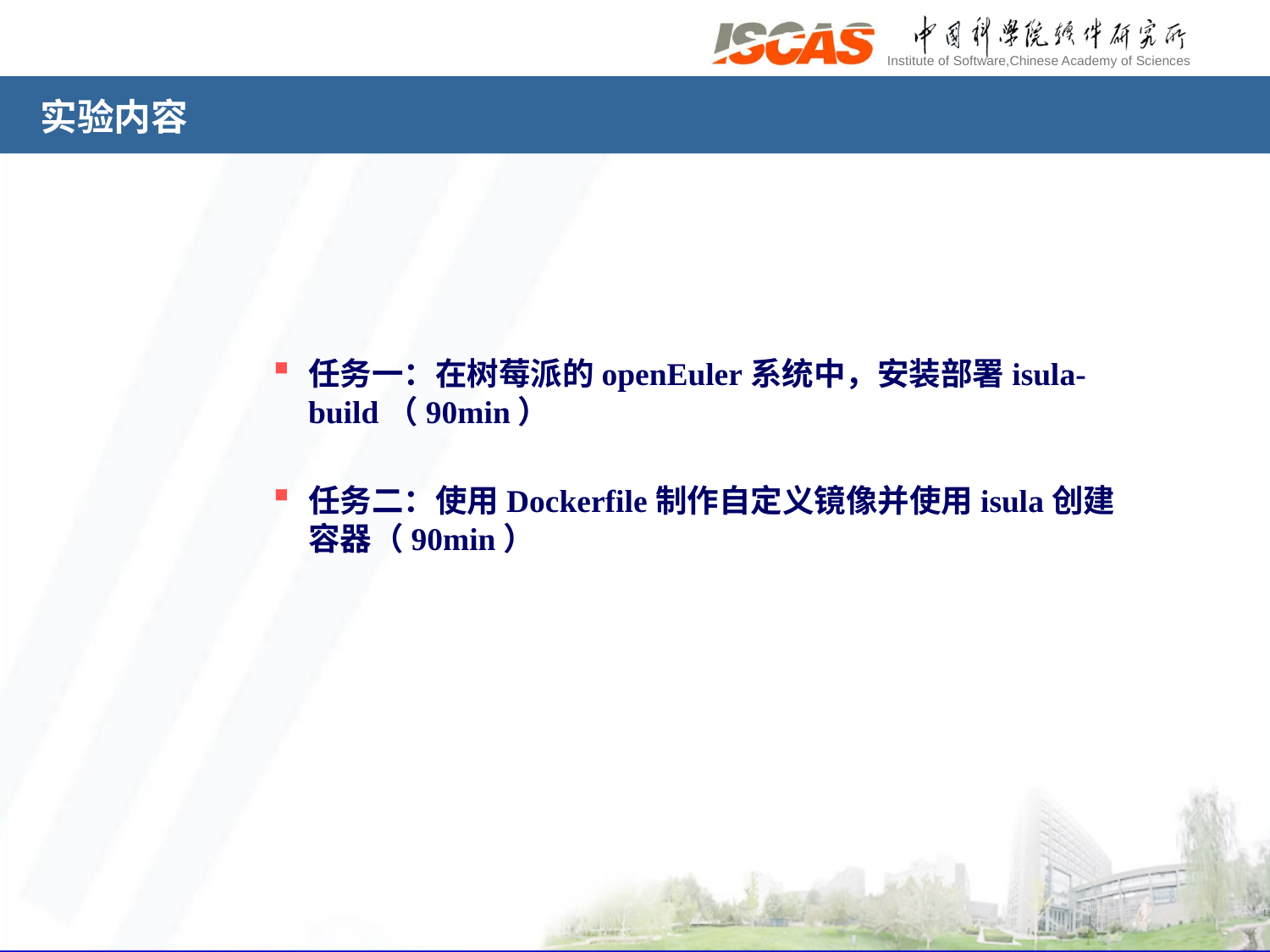

# 实验内容

任务一：在树莓派的openEuler系统中，安装部署isula-build（90min）

任务二：使用Dockerfile制作自定义镜像并使用isula创建容器（90min）